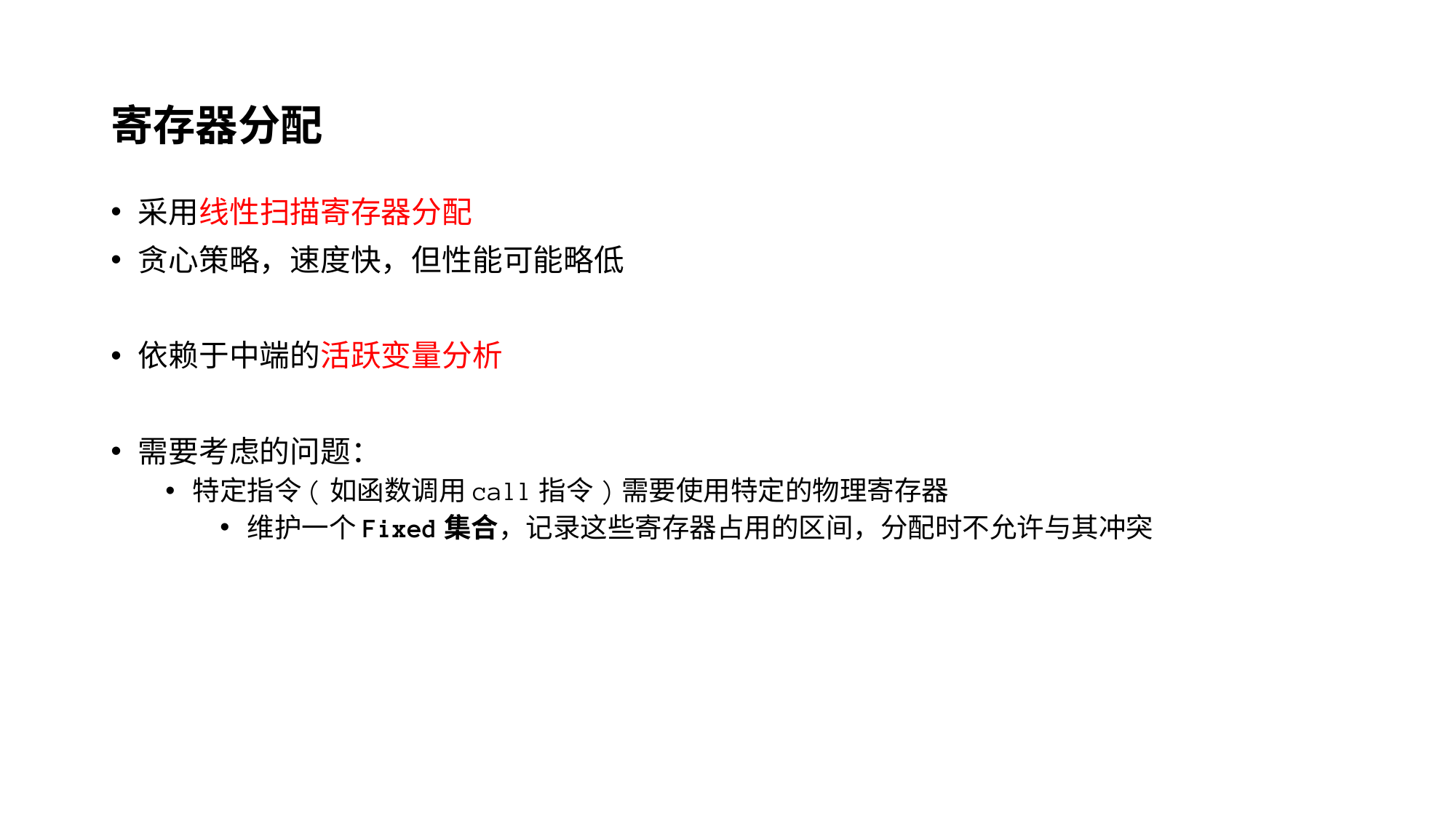

# 寄存器分配
采用线性扫描寄存器分配
贪心策略，速度快，但性能可能略低

依赖于中端的活跃变量分析

需要考虑的问题：
特定指令(如函数调用call指令)需要使用特定的物理寄存器
维护一个Fixed集合，记录这些寄存器占用的区间，分配时不允许与其冲突